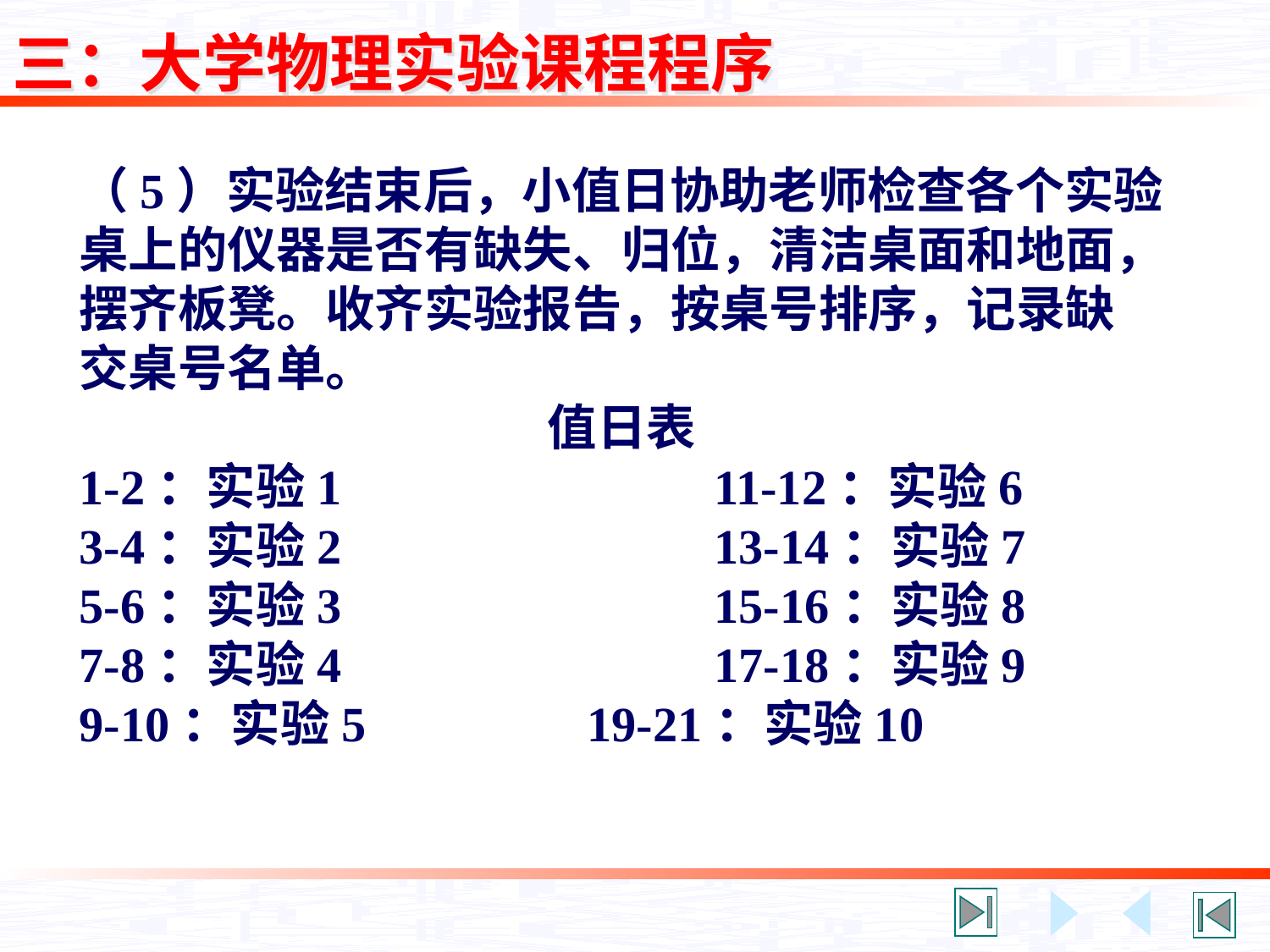

三：大学物理实验课程程序
（5）实验结束后，小值日协助老师检查各个实验桌上的仪器是否有缺失、归位，清洁桌面和地面，摆齐板凳。收齐实验报告，按桌号排序，记录缺交桌号名单。
值日表
1-2：实验1			11-12：实验6
3-4：实验2			13-14：实验7
5-6：实验3			15-16：实验8
7-8：实验4			17-18：实验9
9-10：实验5		19-21：实验10